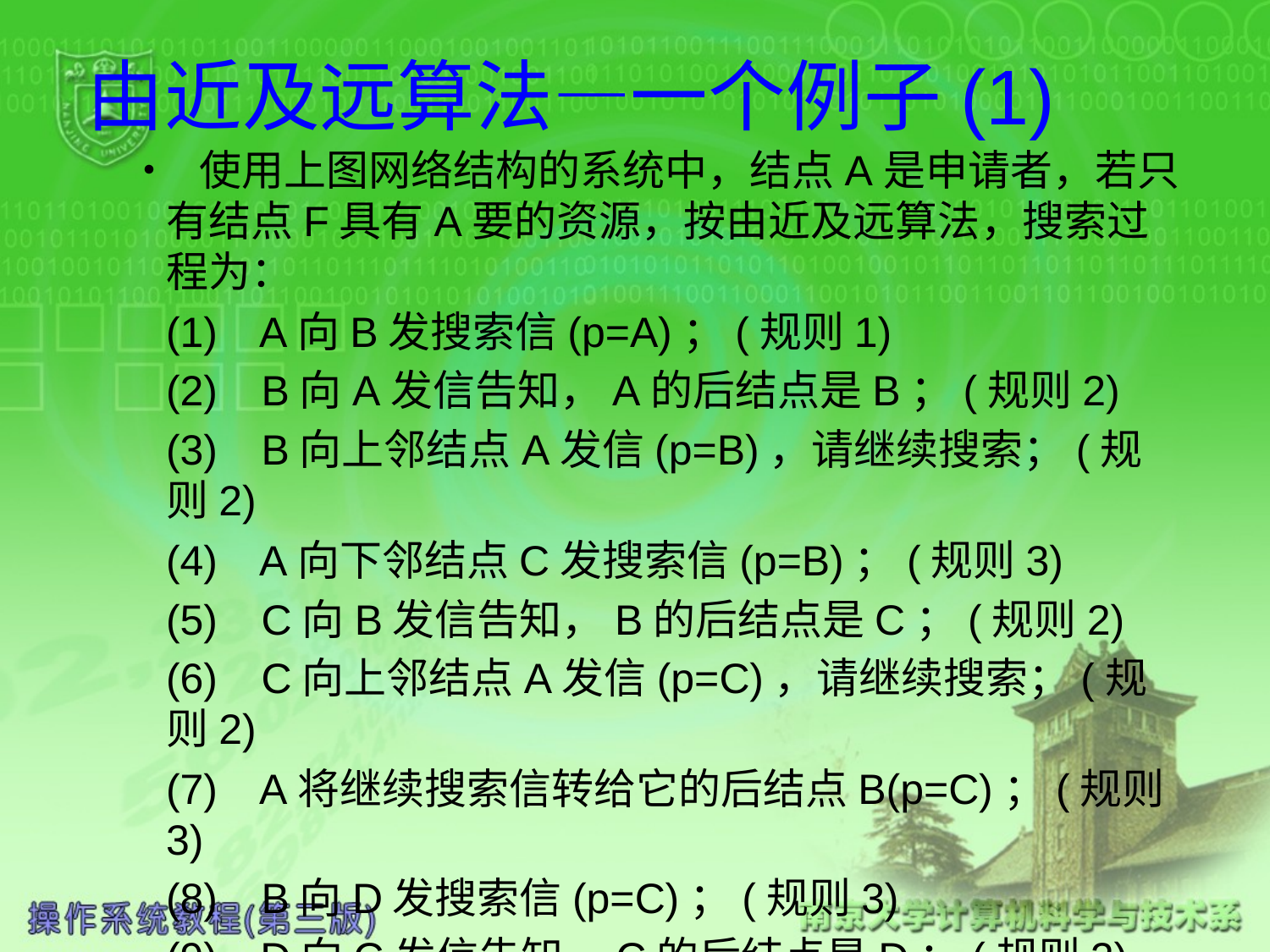

# 由近及远算法—一个例子(1)
 •  使用上图网络结构的系统中，结点A是申请者，若只有结点F具有A要的资源，按由近及远算法，搜索过程为：
    (1)    A向B发搜索信(p=A)；(规则1)
    (2)    B向A发信告知，A的后结点是B；(规则2)
    (3)    B向上邻结点A发信(p=B)，请继续搜索；(规则2)
    (4)    A向下邻结点C发搜索信(p=B)；(规则3)
    (5)    C向B发信告知，B的后结点是C；(规则2)
    (6)    C向上邻结点A发信(p=C)，请继续搜索；(规则2)
    (7)    A将继续搜索信转给它的后结点B(p=C)；(规则3)
    (8)    B向D发搜索信(p=C)；(规则3)
    (9)    D向C发信告知，C的后结点是D；(规则2)
    (10)  D向上邻结点B发信(p=D)，请继续搜索；(规则2)